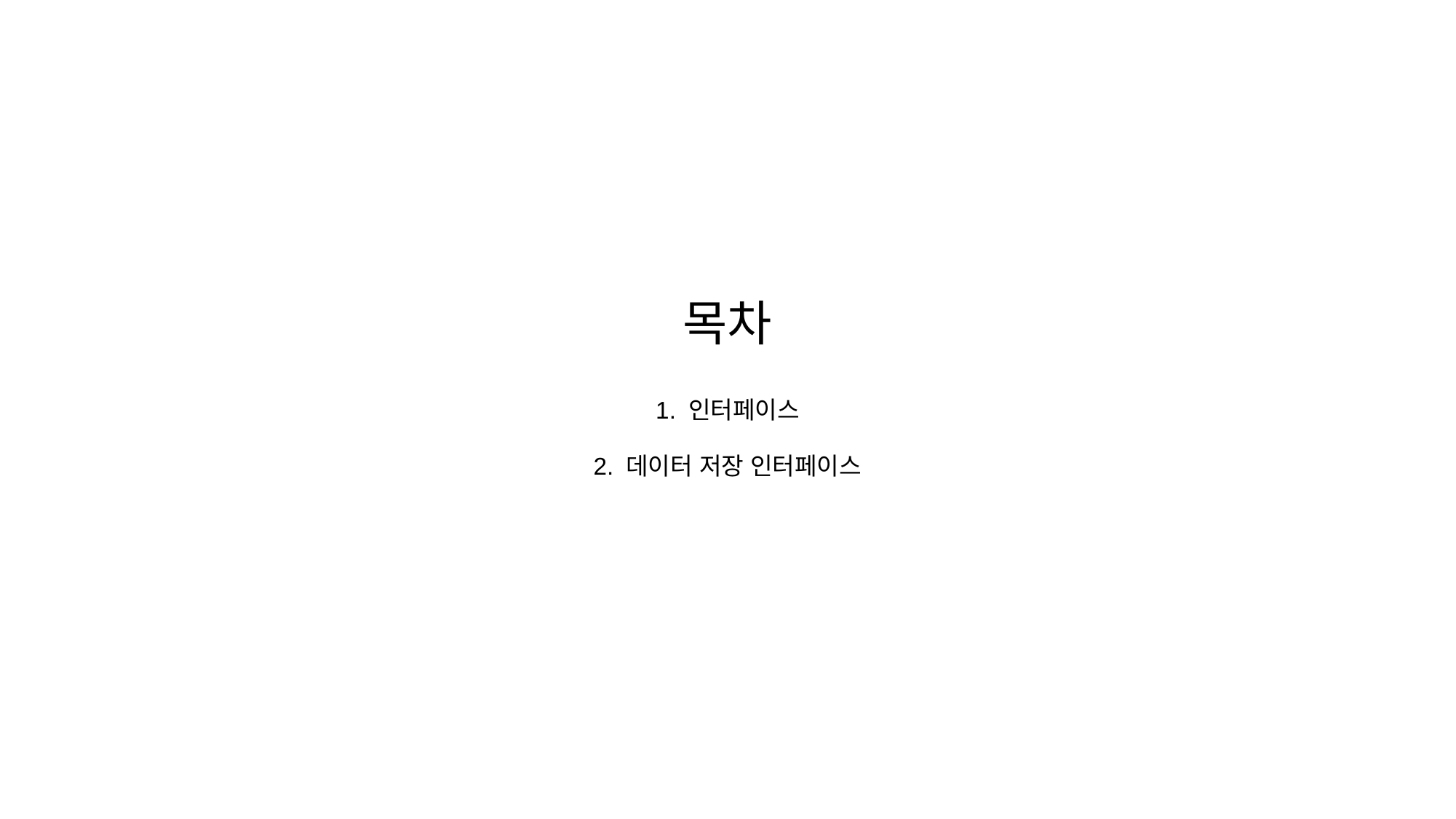

목차
1. 인터페이스
2. 데이터 저장 인터페이스